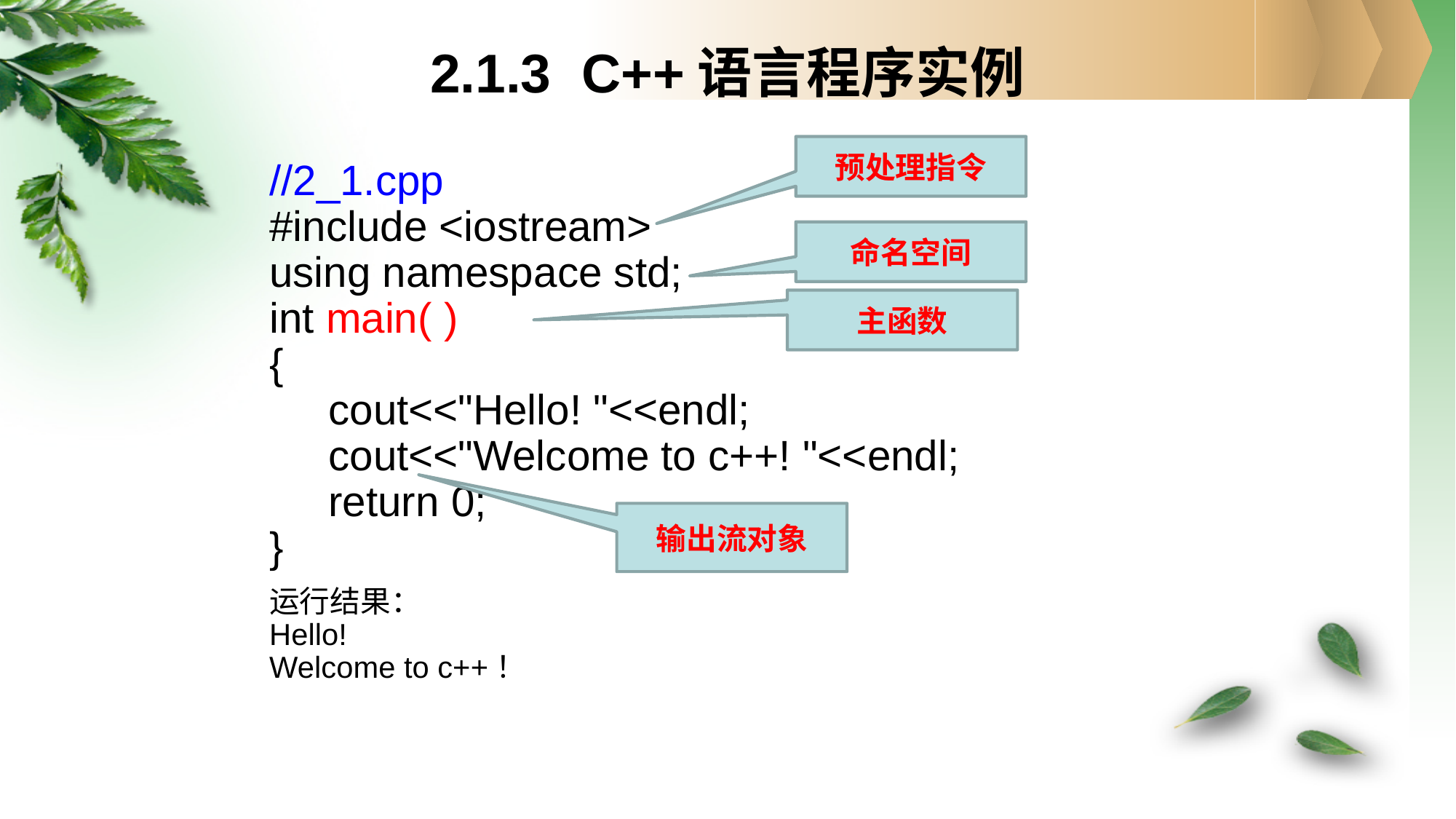

# 2.1.3  C++语言程序实例
预处理指令
//2_1.cpp
#include <iostream>
using namespace std;
int main( )
{
     cout<<"Hello! "<<endl;
     cout<<"Welcome to c++! "<<endl;
     return 0;
}
运行结果：
Hello!
Welcome to c++！
命名空间
主函数
输出流对象